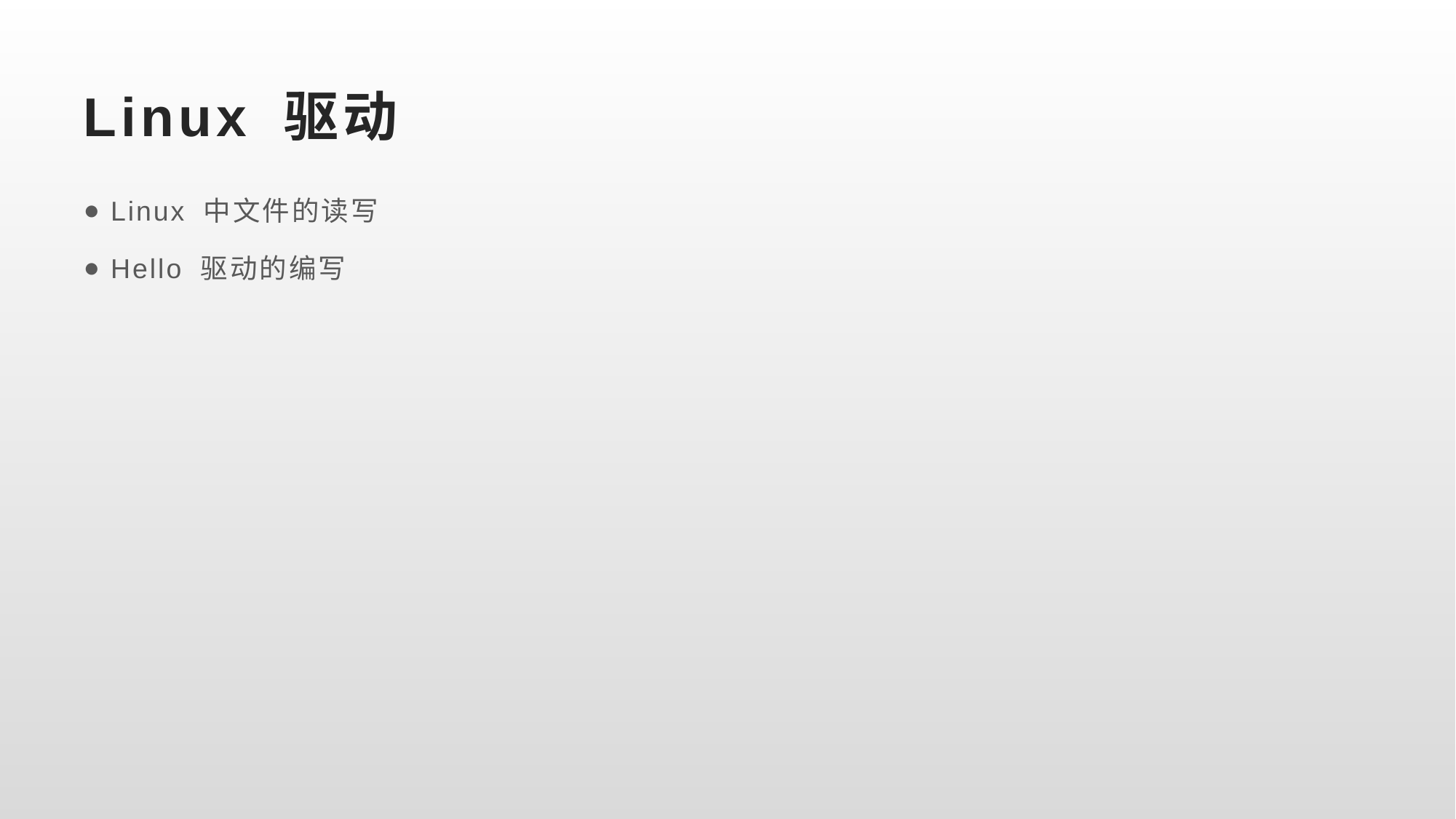

# Linux 驱动
Linux 中文件的读写
Hello 驱动的编写